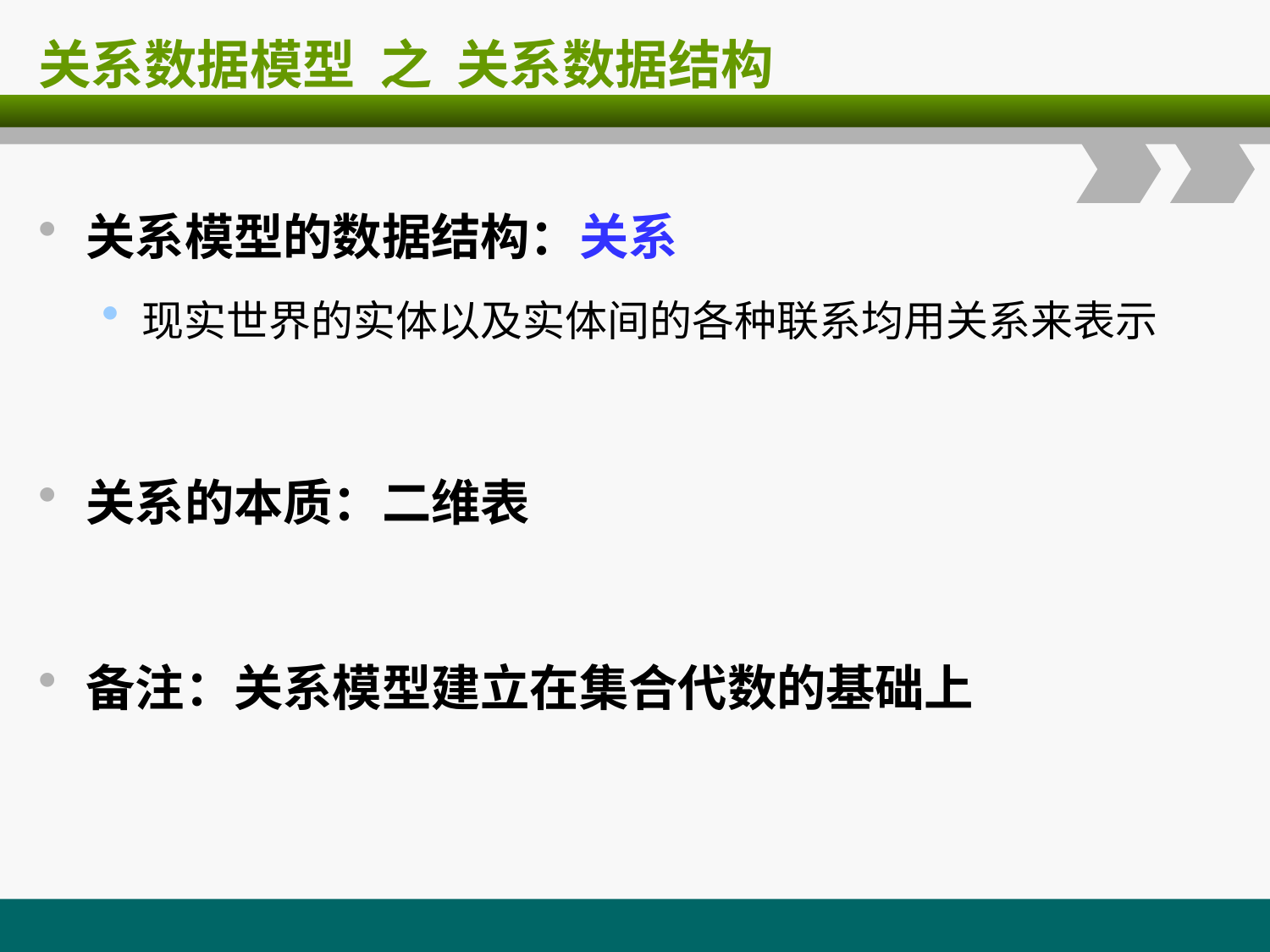

# 关系数据模型  之  关系数据结构
关系模型的数据结构：关系
现实世界的实体以及实体间的各种联系均用关系来表示

关系的本质：二维表

备注：关系模型建立在集合代数的基础上